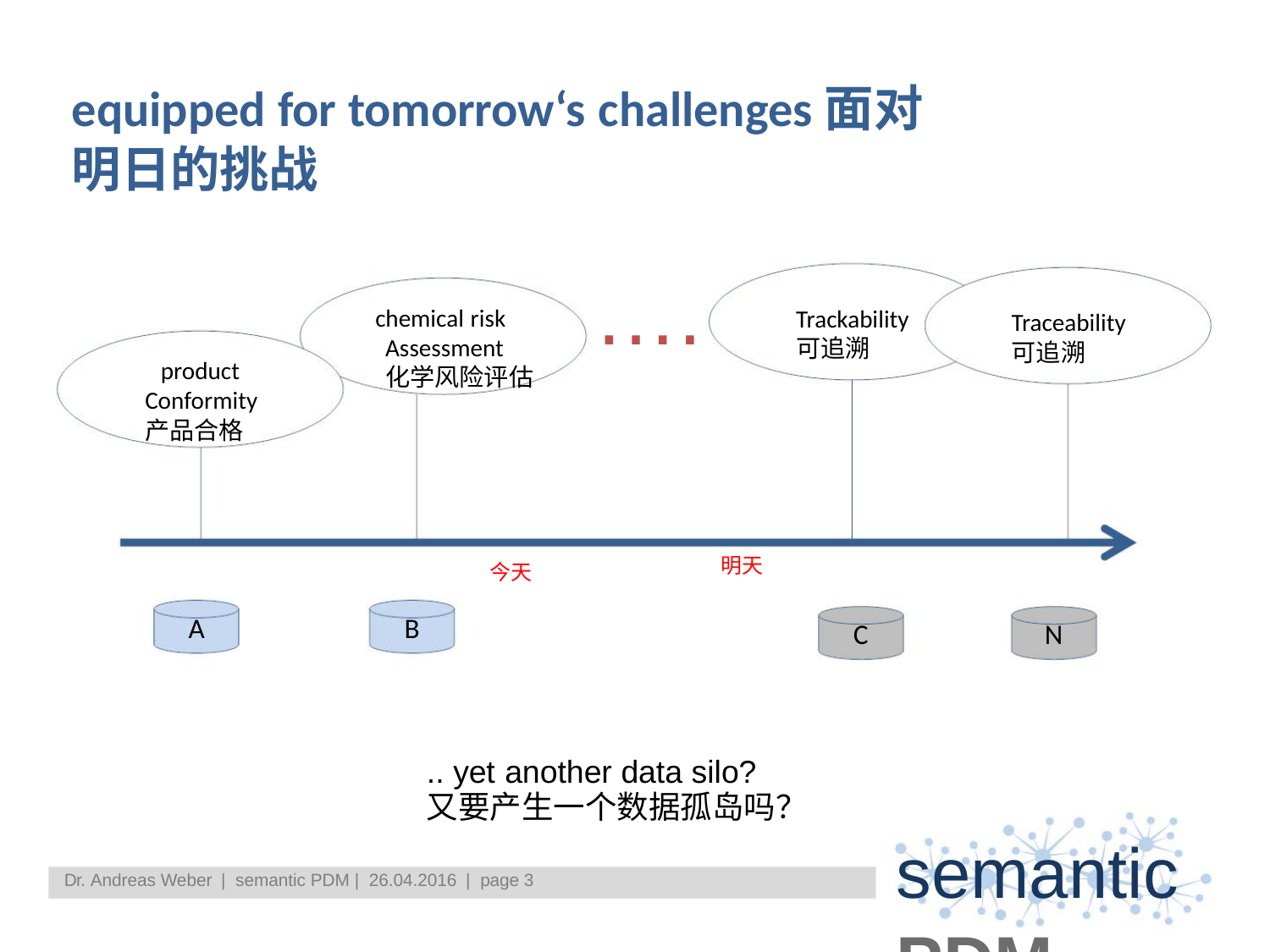

equipped for tomorrow‘s challenges面对明日的挑战
….
chemical risk
Assessment
化学风险评估
Trackability
可追溯
Traceability
可追溯
product
Conformity
产品合格
明天
今天
A
B
C
N
.. yet another data silo?
又要产生一个数据孤岛吗？
semantic PDM
Dr. Andreas Weber | semantic PDM | 26.04.2016 | page 3